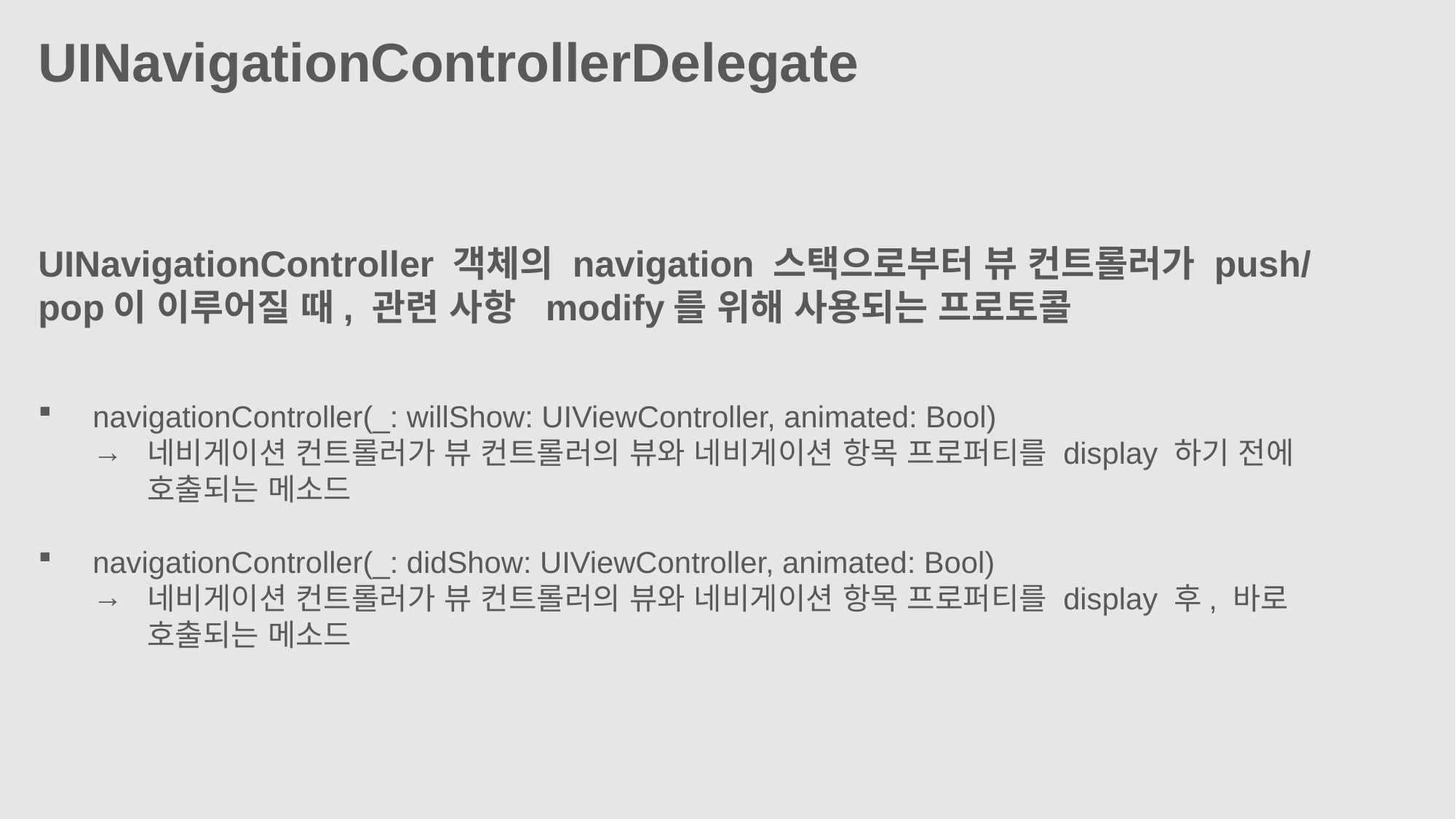

UINavigationControllerDelegate
UINavigationController 객체의 navigation 스택으로부터 뷰 컨트롤러가 push/pop이 이루어질 때, 관련 사항  modify를 위해 사용되는 프로토콜

navigationController(_: willShow: UIViewController, animated: Bool)
네비게이션 컨트롤러가 뷰 컨트롤러의 뷰와 네비게이션 항목 프로퍼티를 display 하기 전에 호출되는 메소드
navigationController(_: didShow: UIViewController, animated: Bool)
네비게이션 컨트롤러가 뷰 컨트롤러의 뷰와 네비게이션 항목 프로퍼티를 display 후, 바로 호출되는 메소드